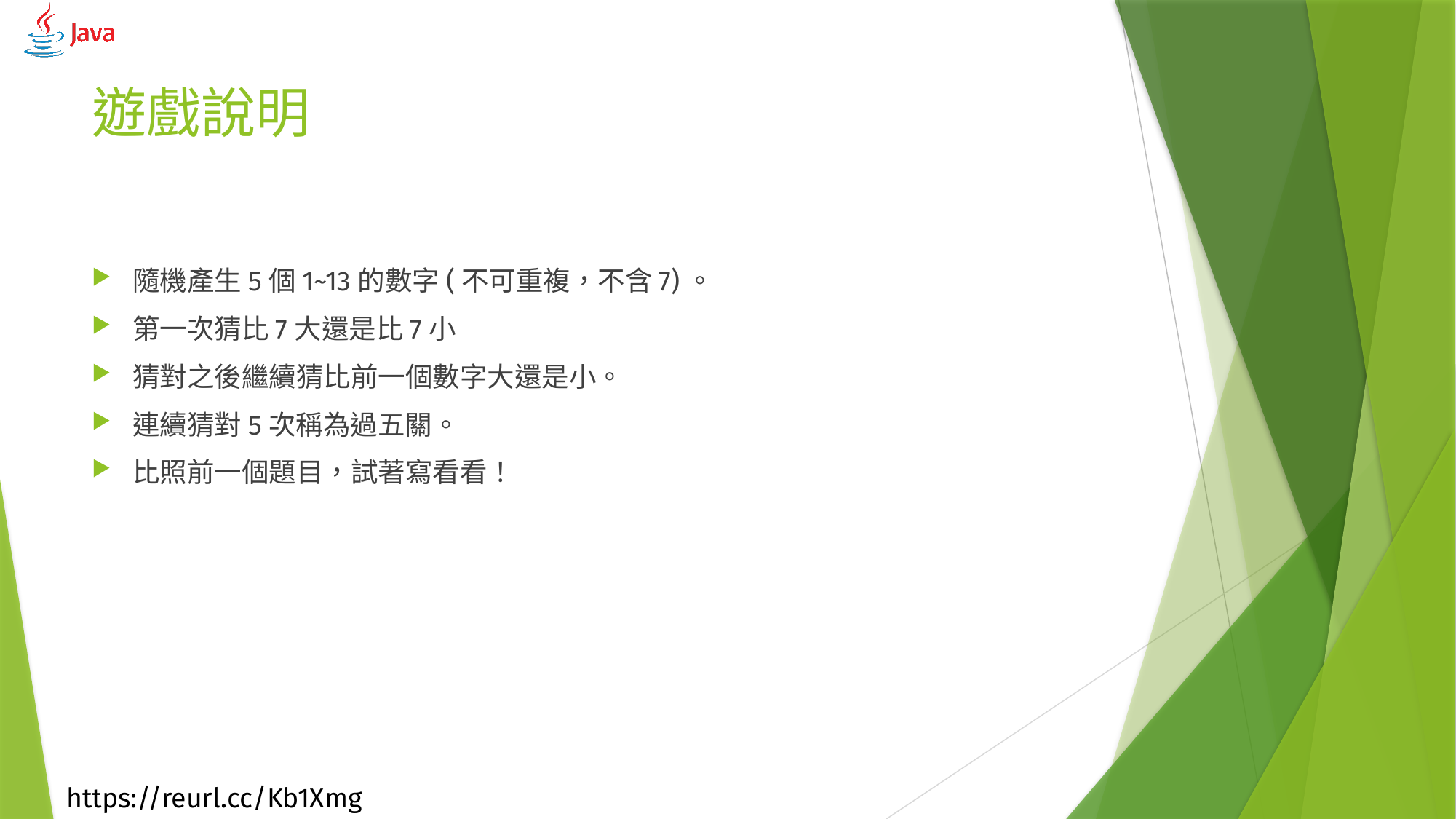

# 遊戲說明
隨機產生5個1~13的數字(不可重複，不含7)。
第一次猜比7大還是比7小
猜對之後繼續猜比前一個數字大還是小。
連續猜對5次稱為過五關。
比照前一個題目，試著寫看看！